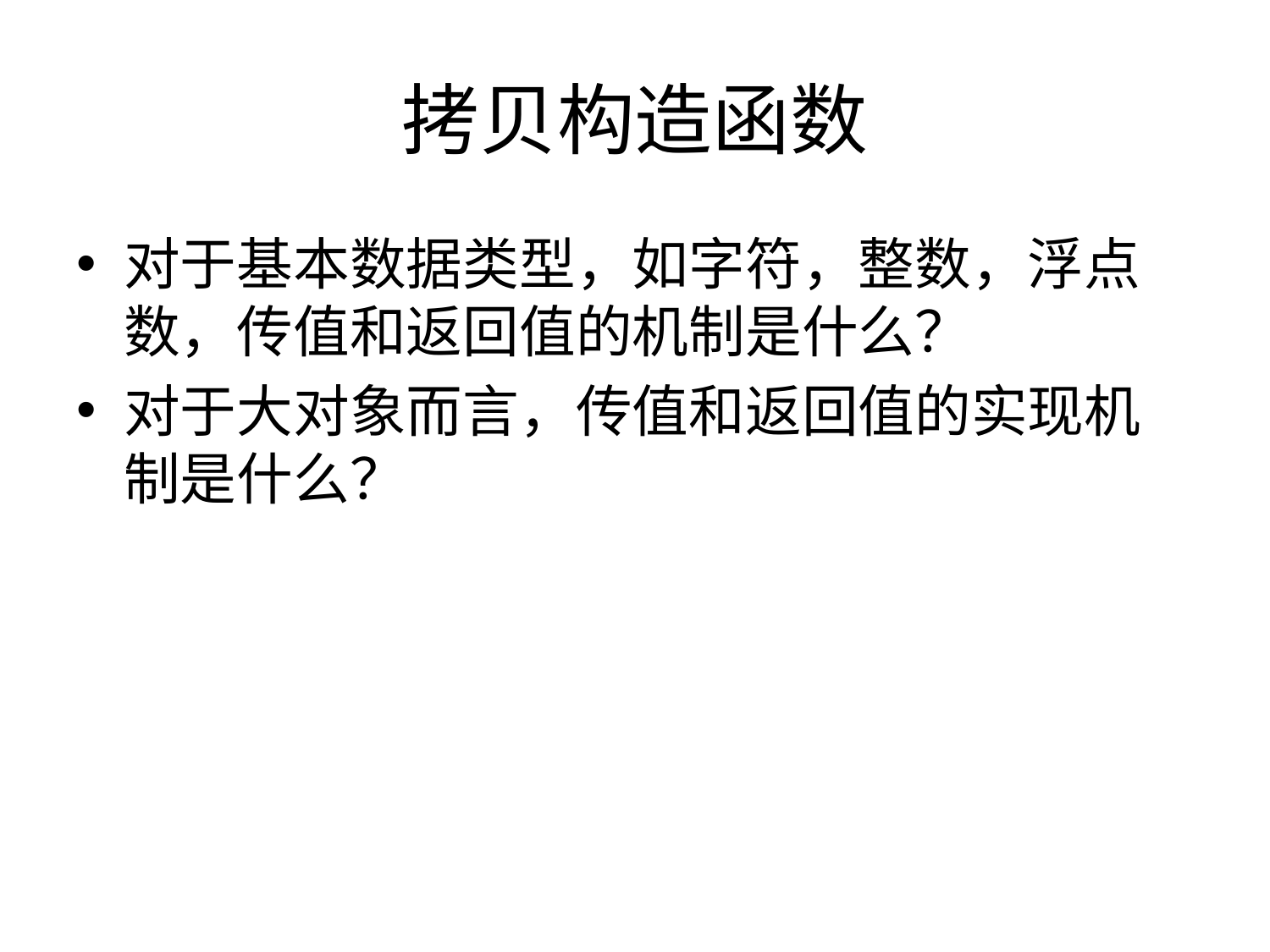

# 拷贝构造函数
对于基本数据类型，如字符，整数，浮点数，传值和返回值的机制是什么？
对于大对象而言，传值和返回值的实现机制是什么？